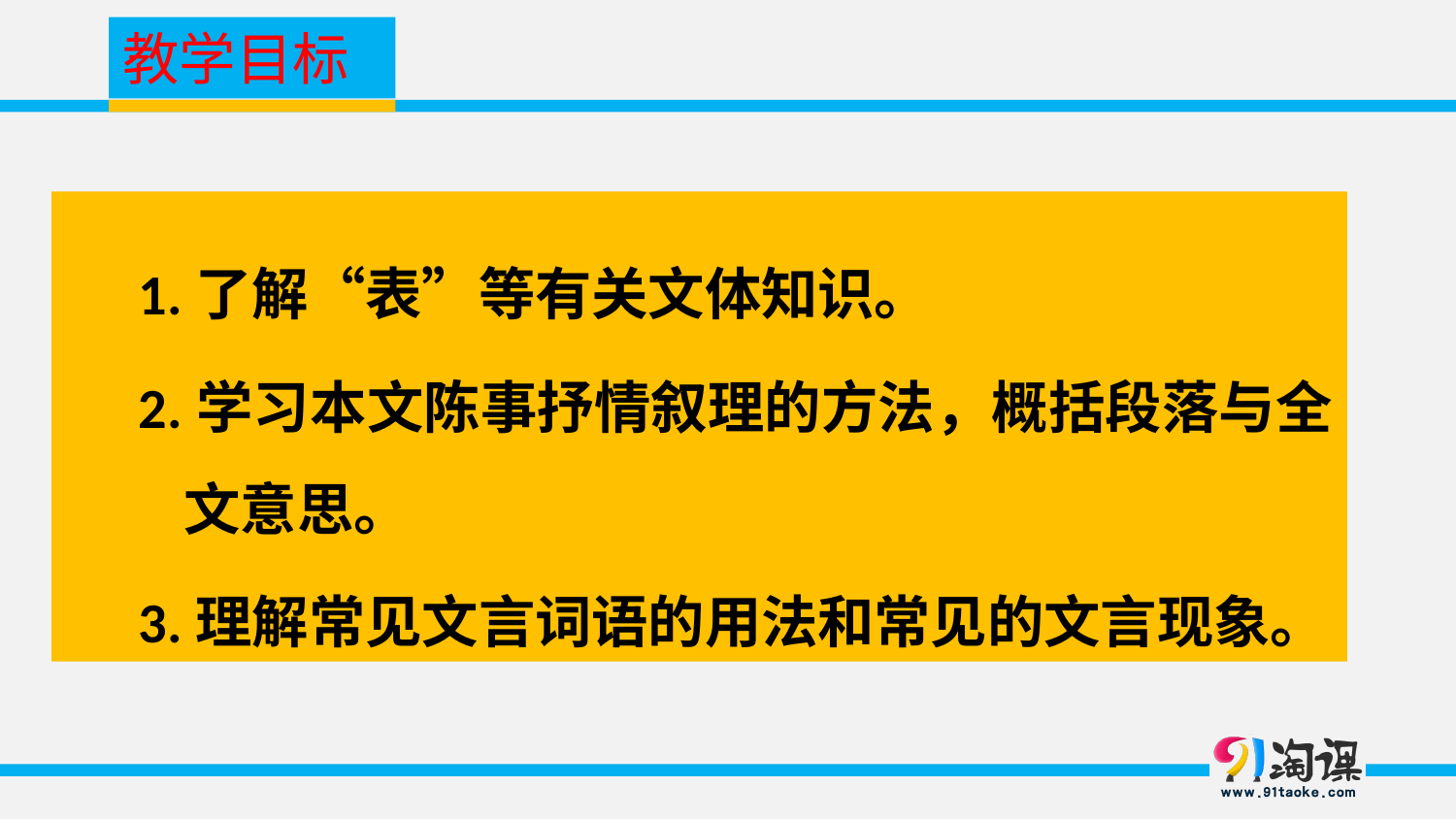

教学目标
1.了解“表”等有关文体知识。
2.学习本文陈事抒情叙理的方法，概括段落与全文意思。
3.理解常见文言词语的用法和常见的文言现象。